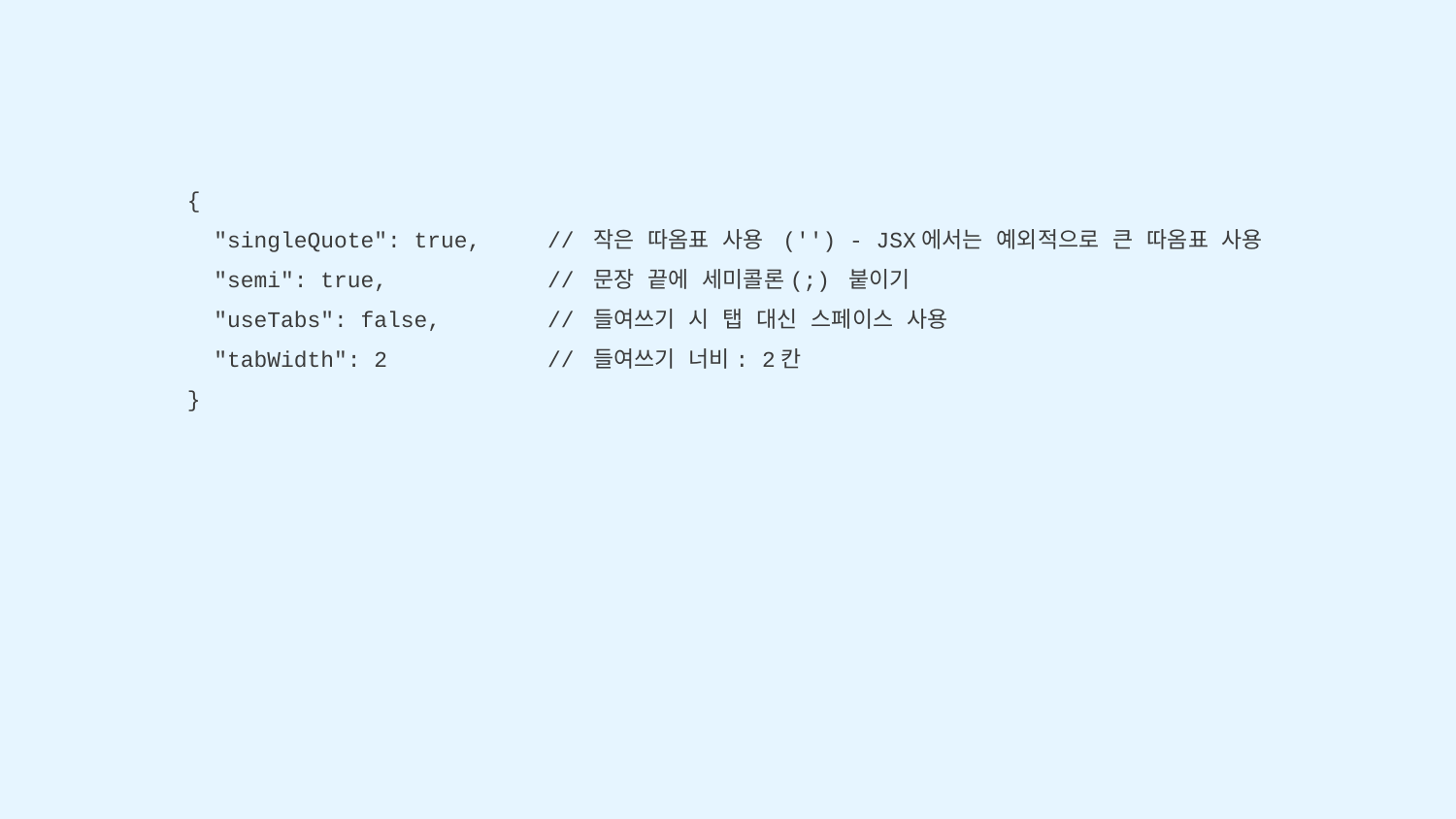

{
  "singleQuote": true,     // 작은 따옴표 사용 ('') - JSX에서는 예외적으로 큰 따옴표 사용
  "semi": true,            // 문장 끝에 세미콜론(;) 붙이기
  "useTabs": false,        // 들여쓰기 시 탭 대신 스페이스 사용
  "tabWidth": 2            // 들여쓰기 너비: 2칸
}